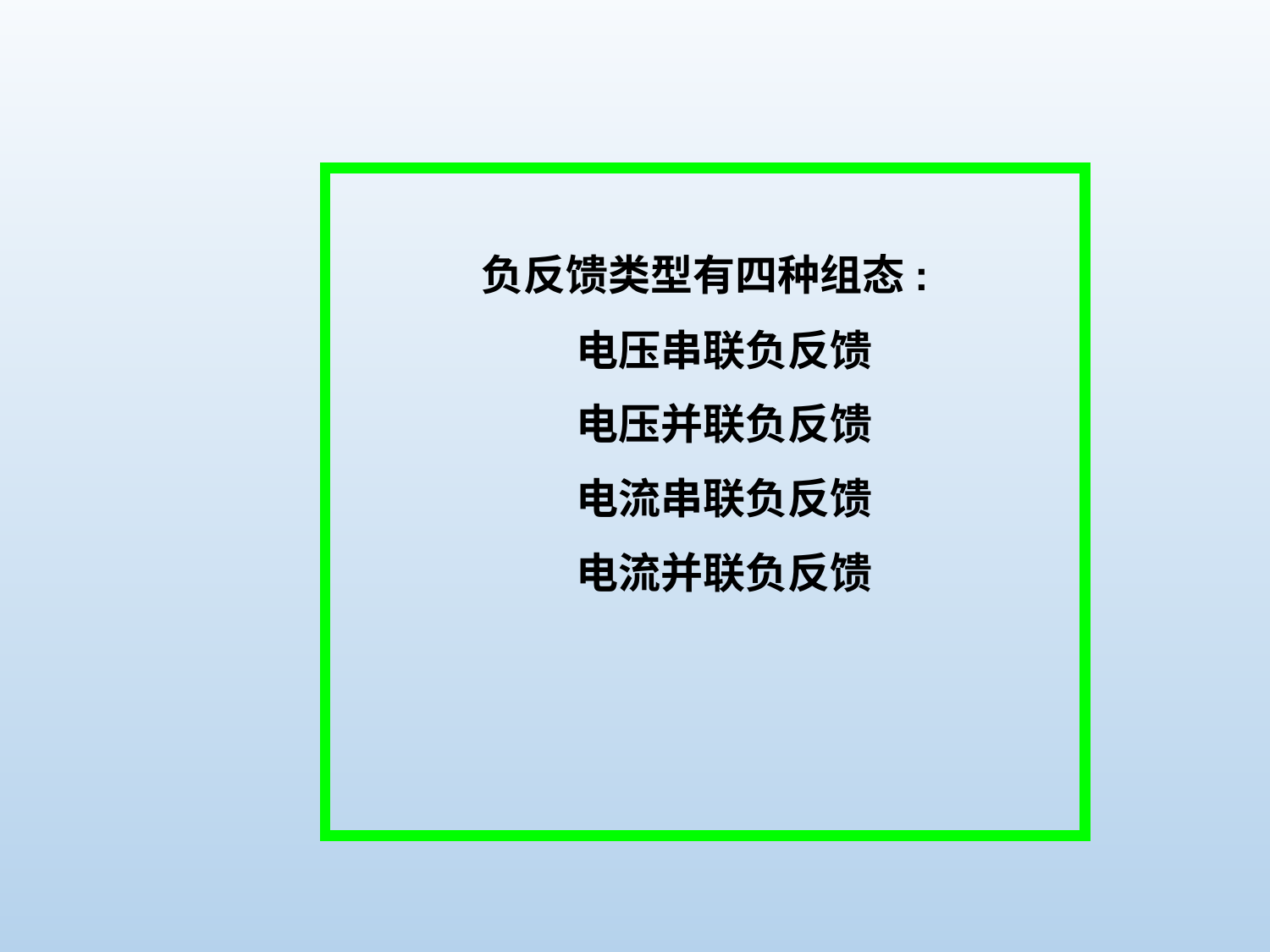

负反馈类型有四种组态:
   电压串联负反馈
   电压并联负反馈
   电流串联负反馈
   电流并联负反馈